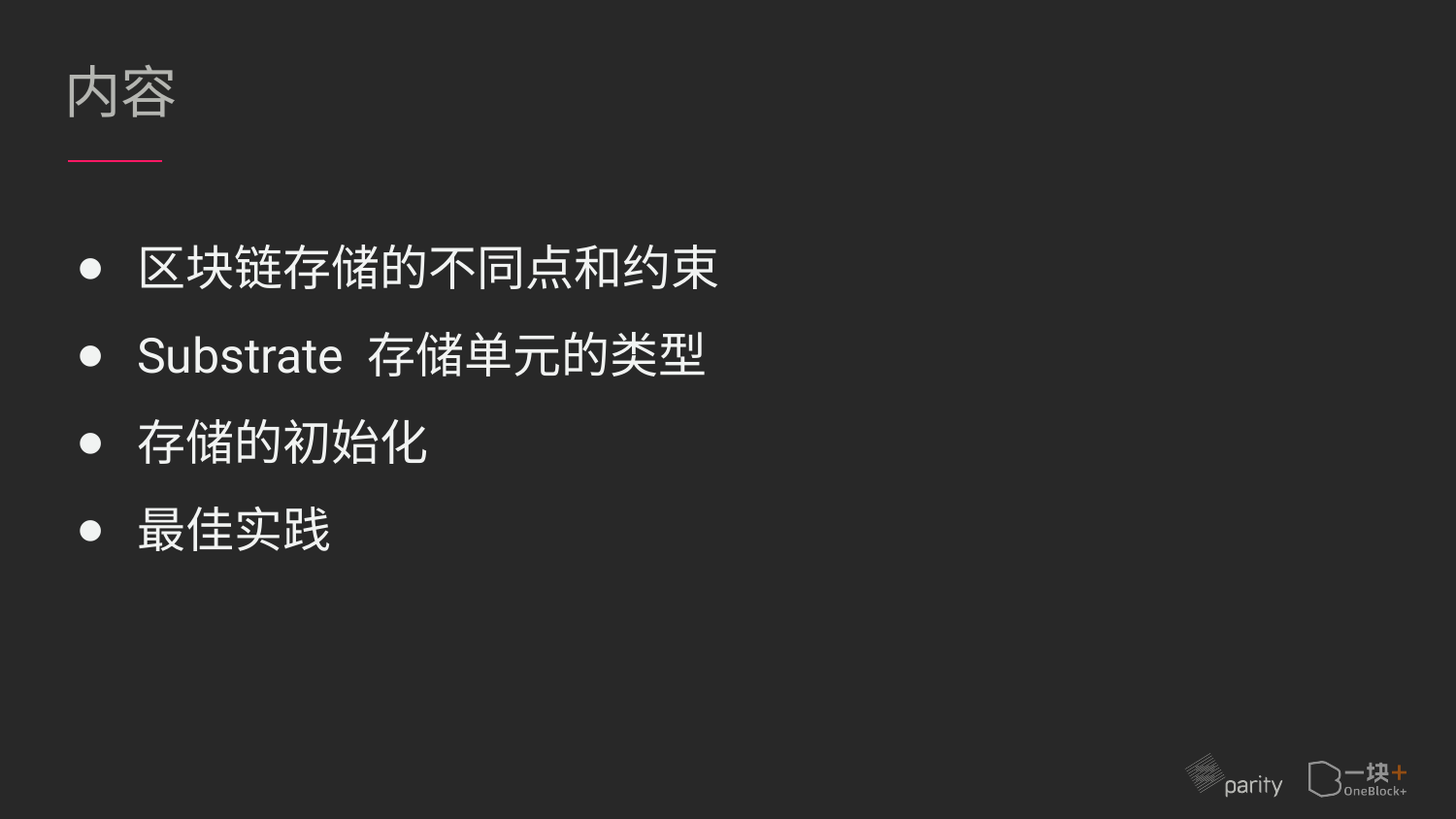

# 内容
区块链存储的不同点和约束
Substrate 存储单元的类型
存储的初始化
最佳实践